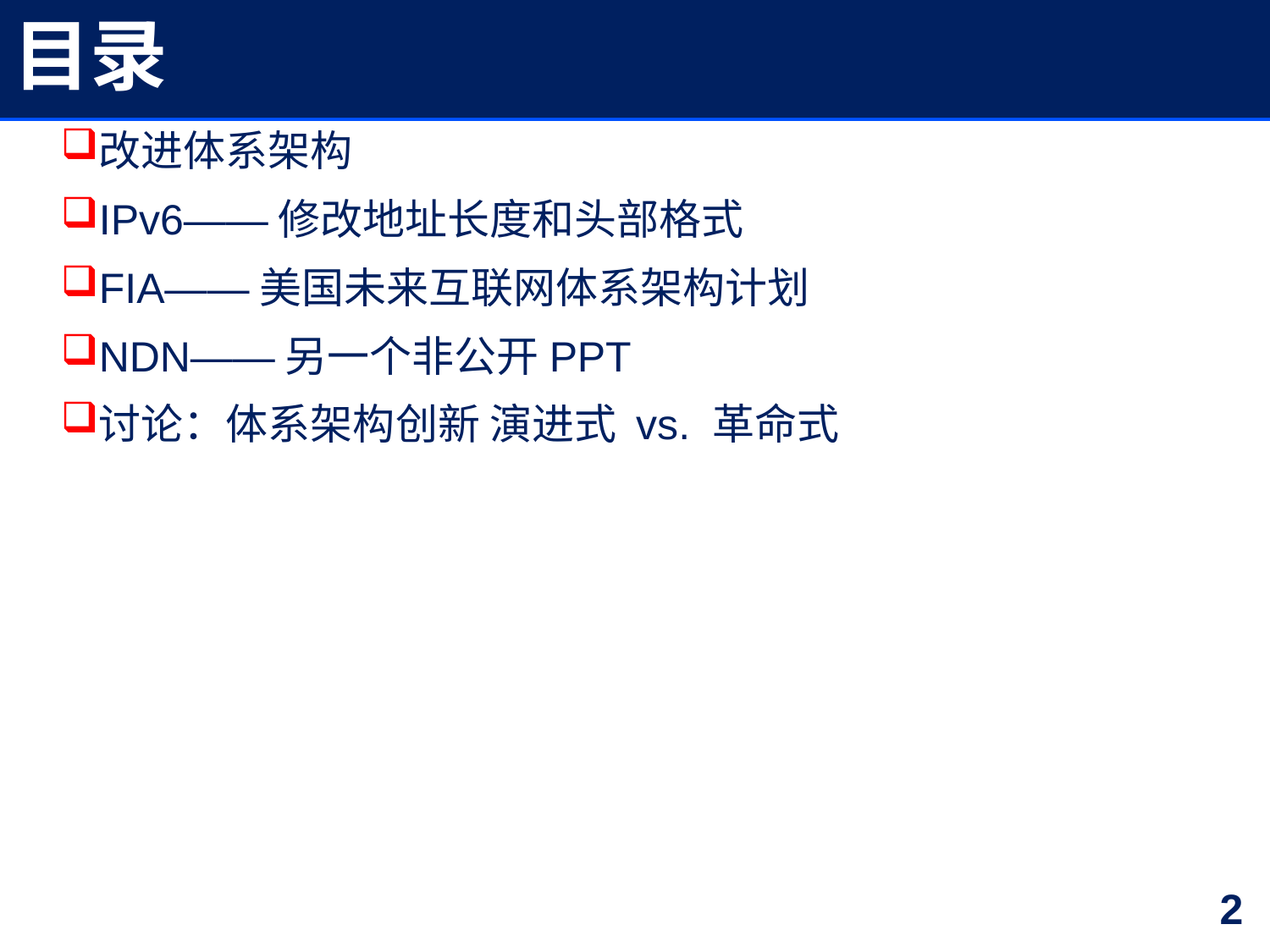

# 目录
改进体系架构
IPv6——修改地址长度和头部格式
FIA——美国未来互联网体系架构计划
NDN——另一个非公开PPT
讨论：体系架构创新 演进式 vs. 革命式
2